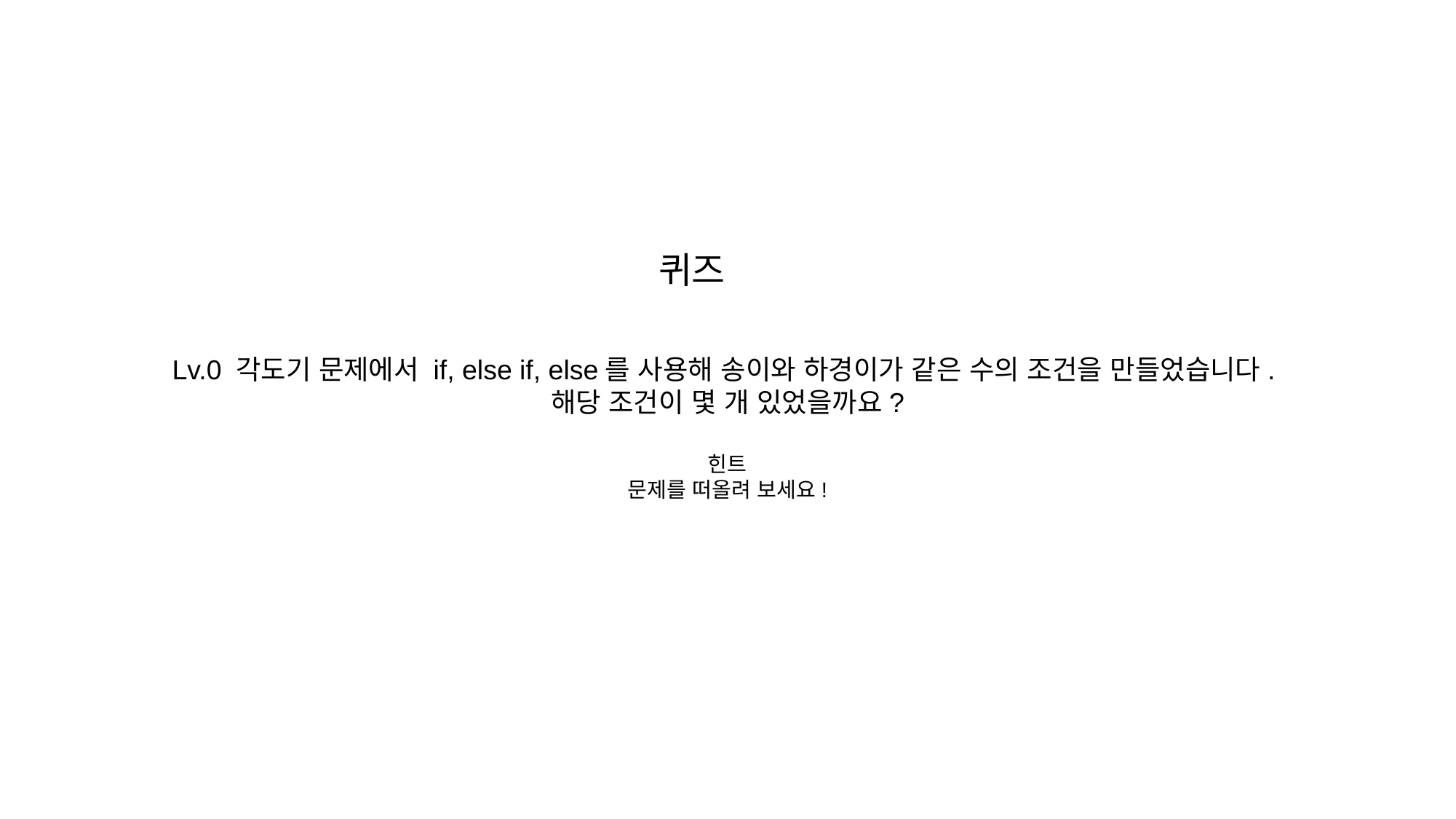

퀴즈
Lv.0 각도기 문제에서 if, else if, else를 사용해 송이와 하경이가 같은 수의 조건을 만들었습니다.
해당 조건이 몇 개 있었을까요?

힌트
문제를 떠올려 보세요!